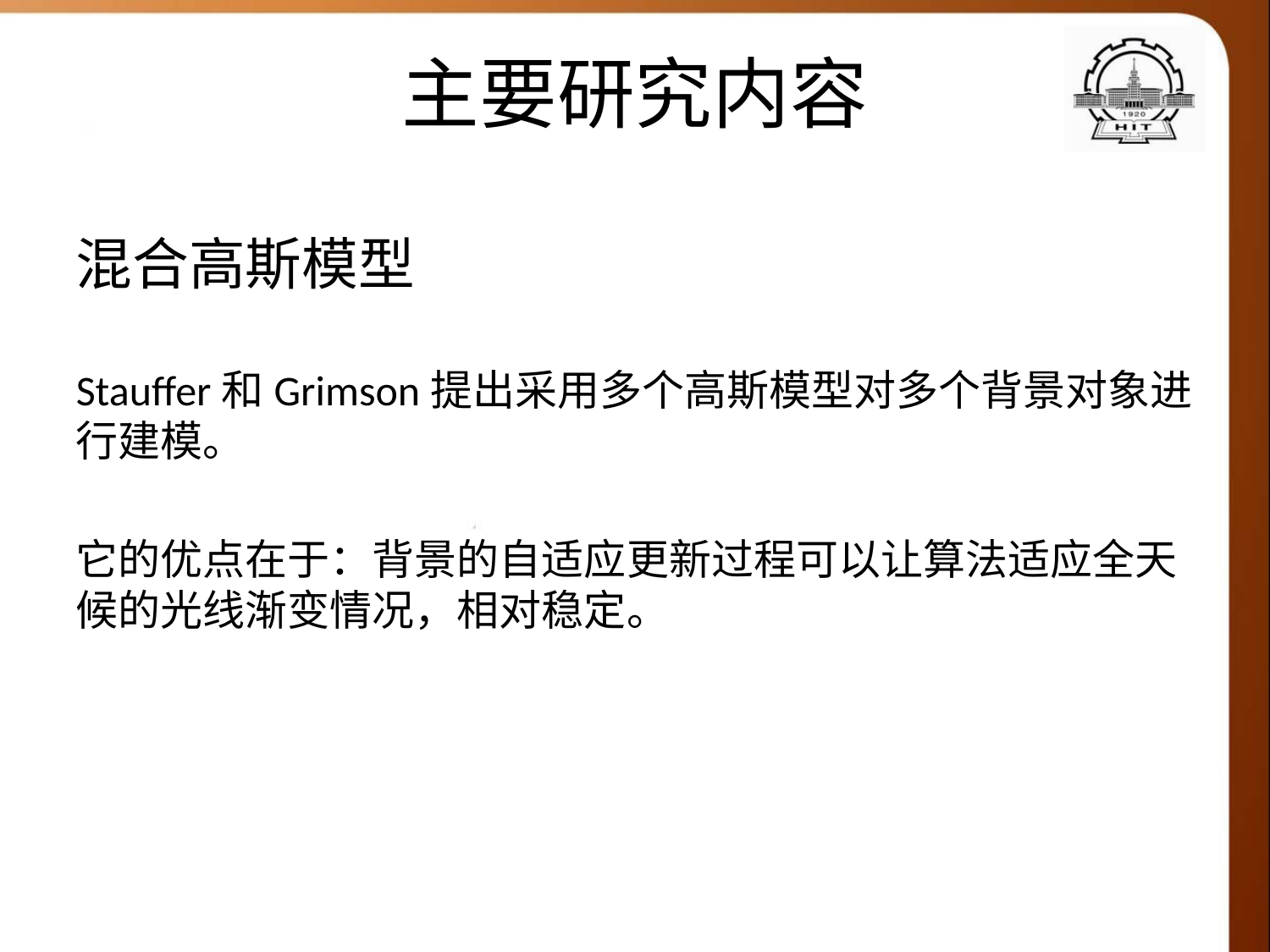

# 主要研究内容
混合高斯模型

Stauffer和Grimson提出采用多个高斯模型对多个背景对象进行建模。

它的优点在于：背景的自适应更新过程可以让算法适应全天候的光线渐变情况，相对稳定。